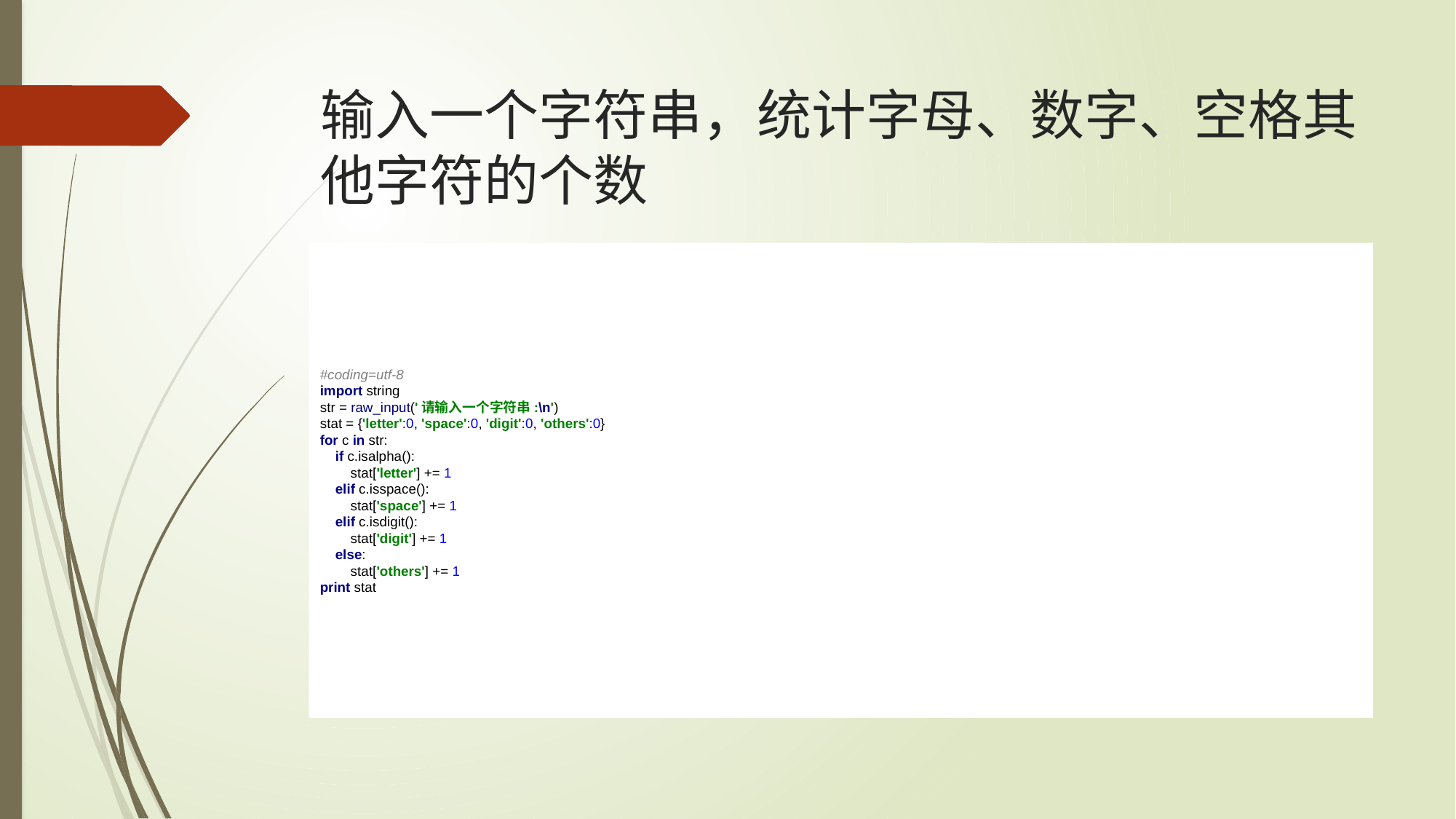

# 输入一个字符串，统计字母、数字、空格其他字符的个数
#coding=utf-8
import string
str = raw_input('请输入一个字符串:\n')
stat = {'letter':0, 'space':0, 'digit':0, 'others':0}
for c in str:
    if c.isalpha():
        stat['letter'] += 1
    elif c.isspace():
        stat['space'] += 1
    elif c.isdigit():
        stat['digit'] += 1
    else:
        stat['others'] += 1
print stat